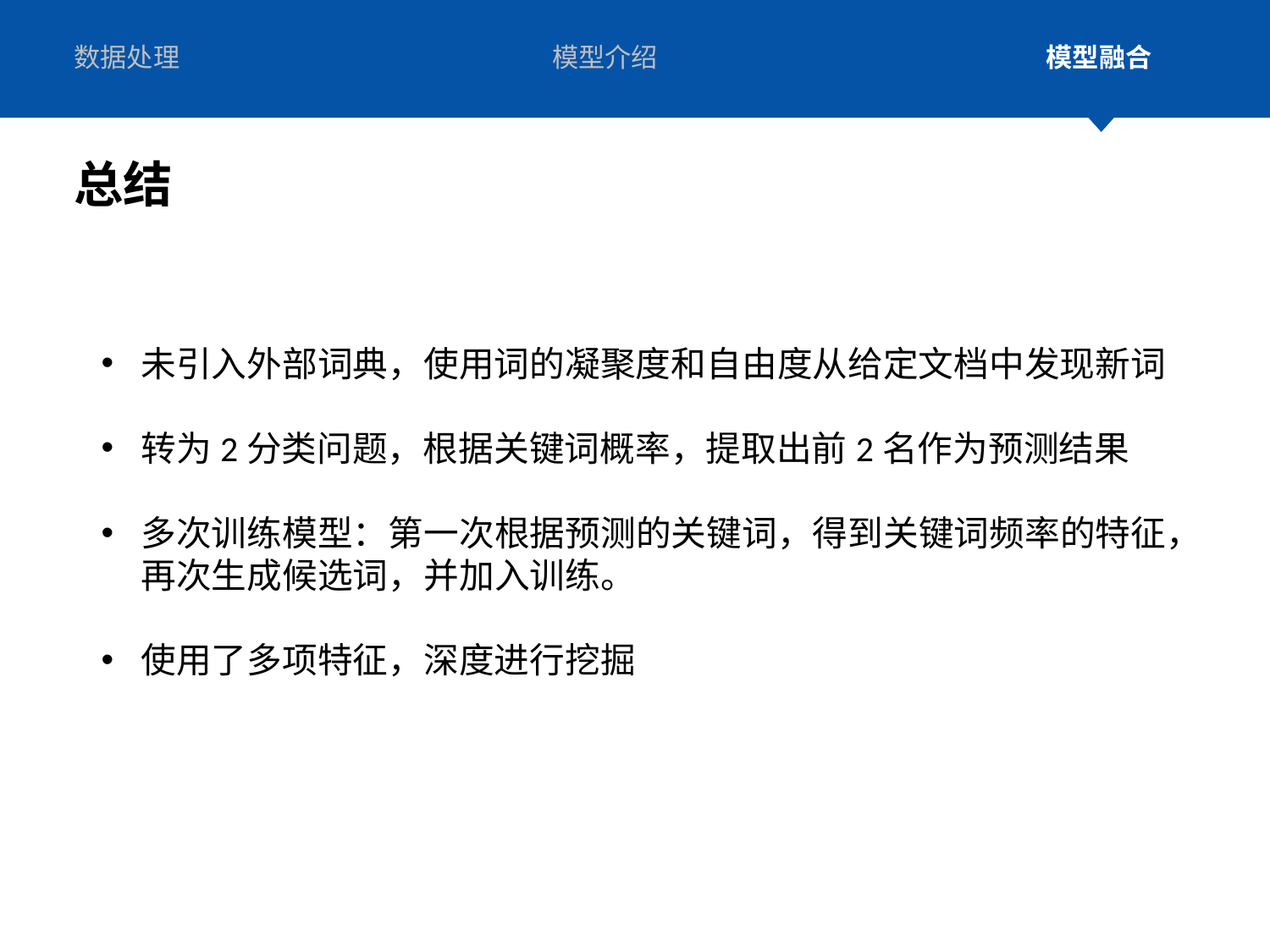

数据处理
模型介绍
模型融合

总结
二、Mo模型介绍
未引入外部词典，使用词的凝聚度和自由度从给定文档中发现新词

转为2分类问题，根据关键词概率，提取出前2名作为预测结果

多次训练模型：第一次根据预测的关键词，得到关键词频率的特征，再次生成候选词，并加入训练。

使用了多项特征，深度进行挖掘